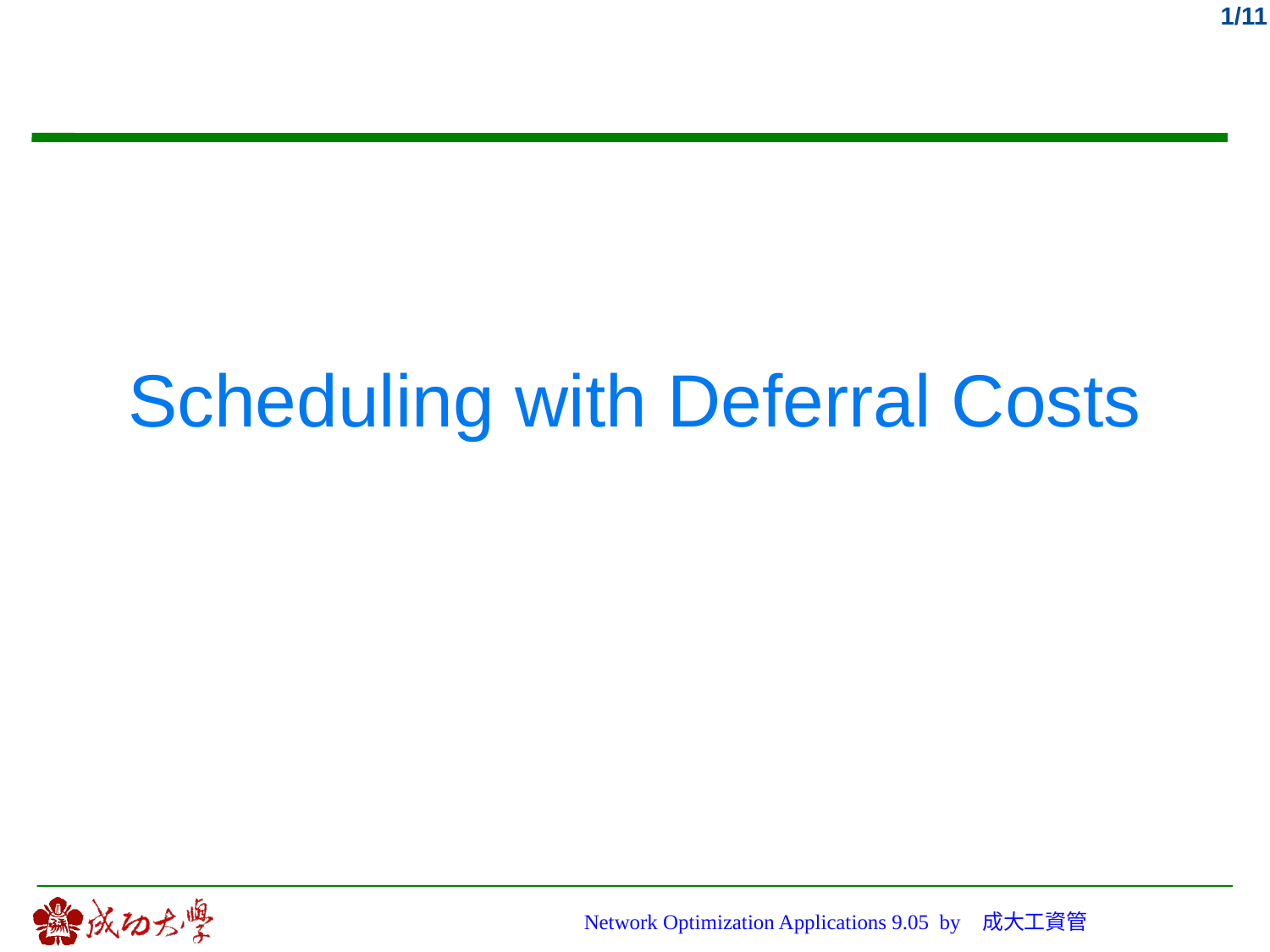

# Scheduling with Deferral Costs

Network Optimization Applications 9.05  by   成大工資管